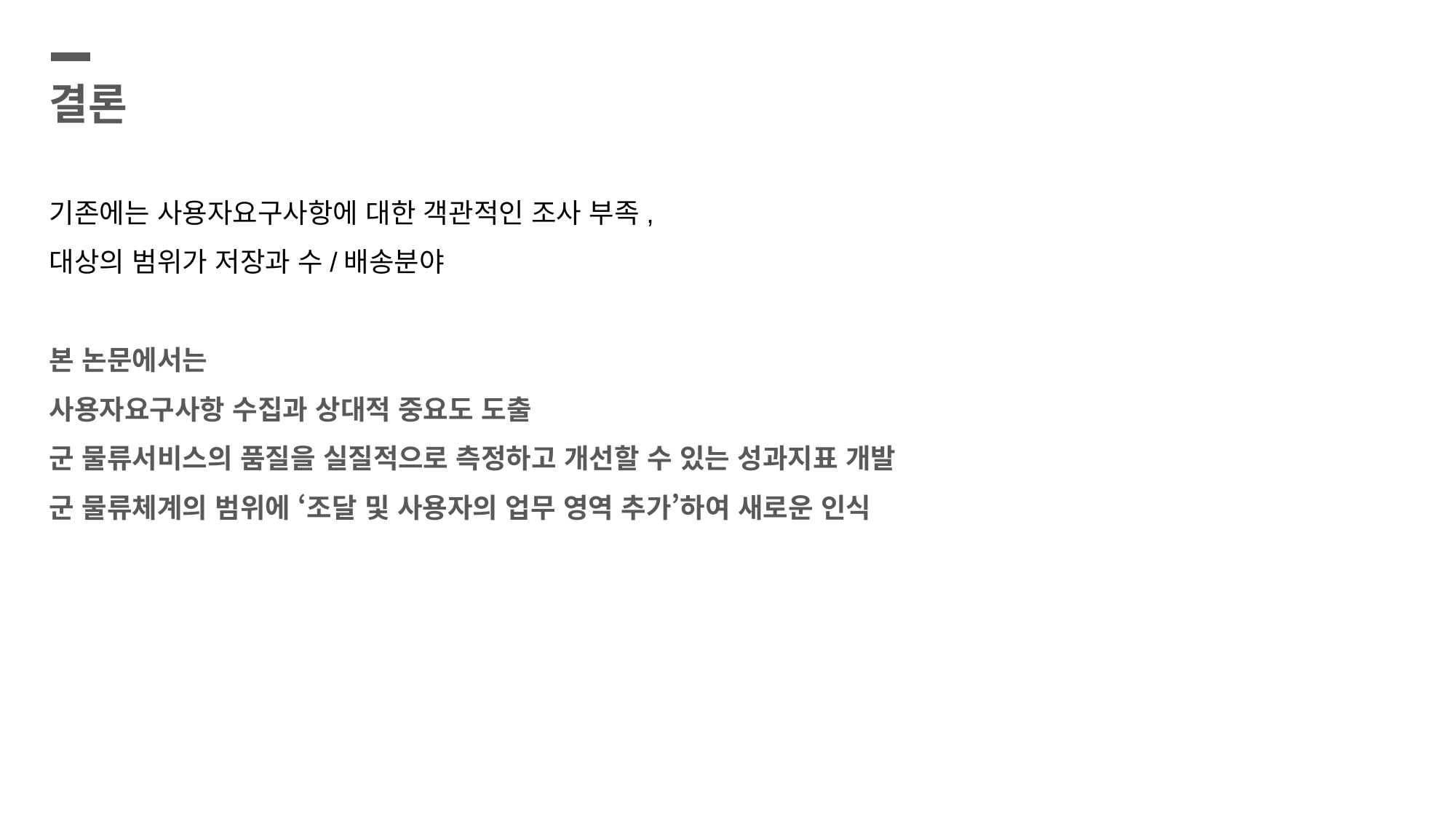

결론
기존에는 사용자요구사항에 대한 객관적인 조사 부족,
대상의 범위가 저장과 수/배송분야

본 논문에서는
사용자요구사항 수집과 상대적 중요도 도출
군 물류서비스의 품질을 실질적으로 측정하고 개선할 수 있는 성과지표 개발
군 물류체계의 범위에 ‘조달 및 사용자의 업무 영역 추가’하여 새로운 인식